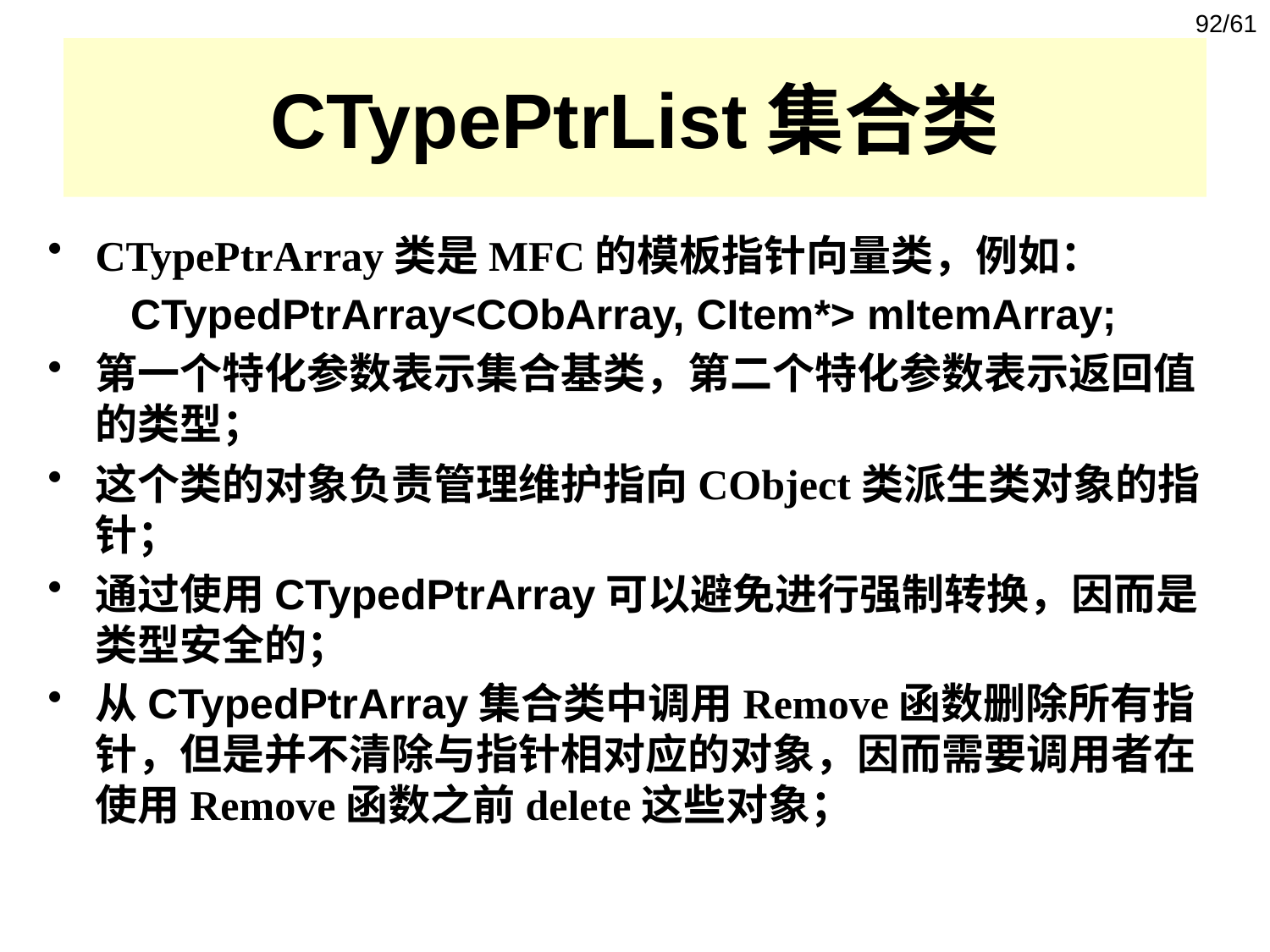

92/61
# CTypePtrList集合类
CTypePtrArray类是MFC的模板指针向量类，例如：
       CTypedPtrArray<CObArray, CItem*> mItemArray;
第一个特化参数表示集合基类，第二个特化参数表示返回值的类型；
这个类的对象负责管理维护指向CObject类派生类对象的指针；
通过使用CTypedPtrArray可以避免进行强制转换，因而是类型安全的；
从CTypedPtrArray集合类中调用Remove函数删除所有指针，但是并不清除与指针相对应的对象，因而需要调用者在使用Remove函数之前delete这些对象；